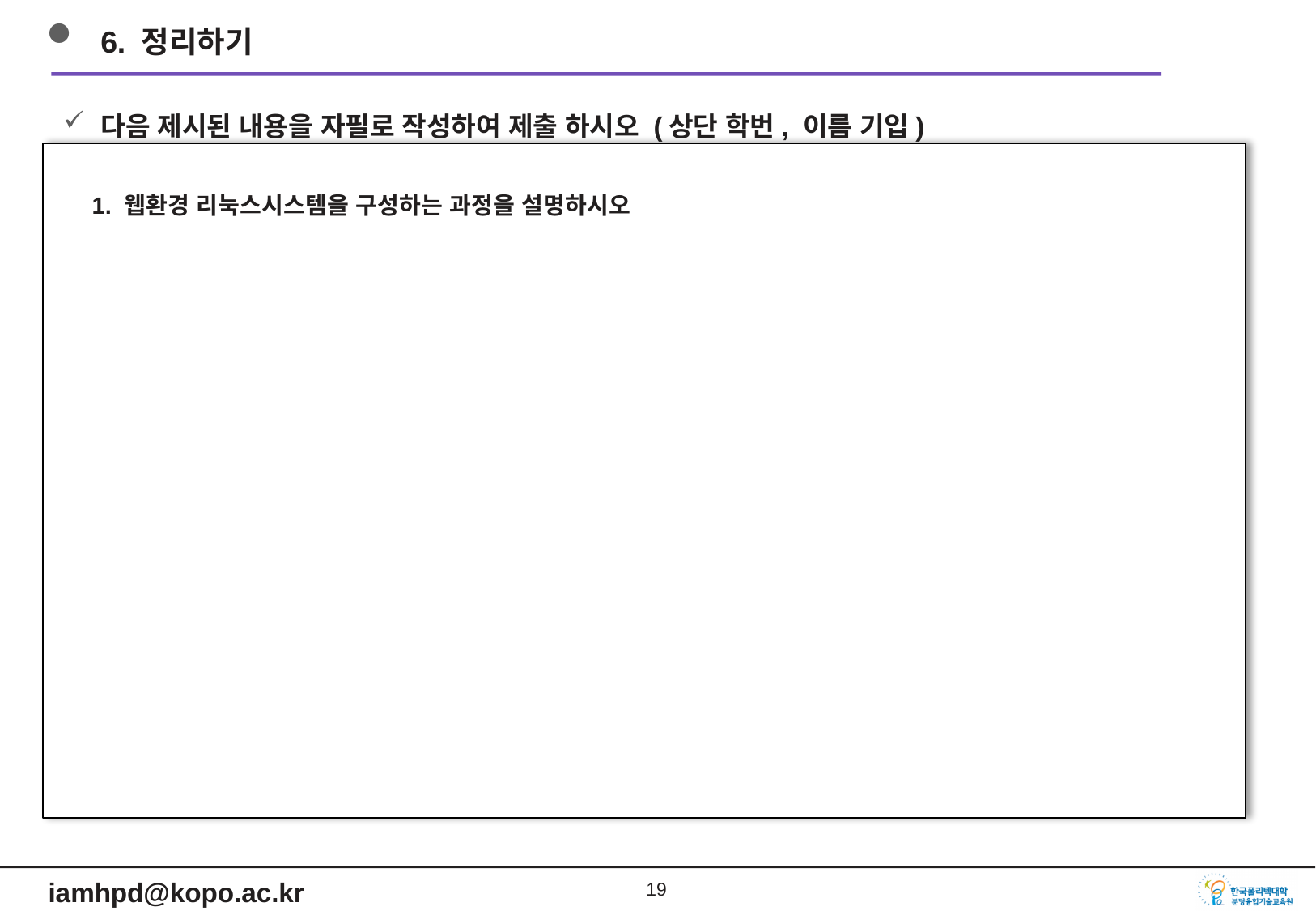

6. 정리하기
다음 제시된 내용을 자필로 작성하여 제출 하시오 (상단 학번, 이름 기입)

1. 웹환경 리눅스시스템을 구성하는 과정을 설명하시오
19